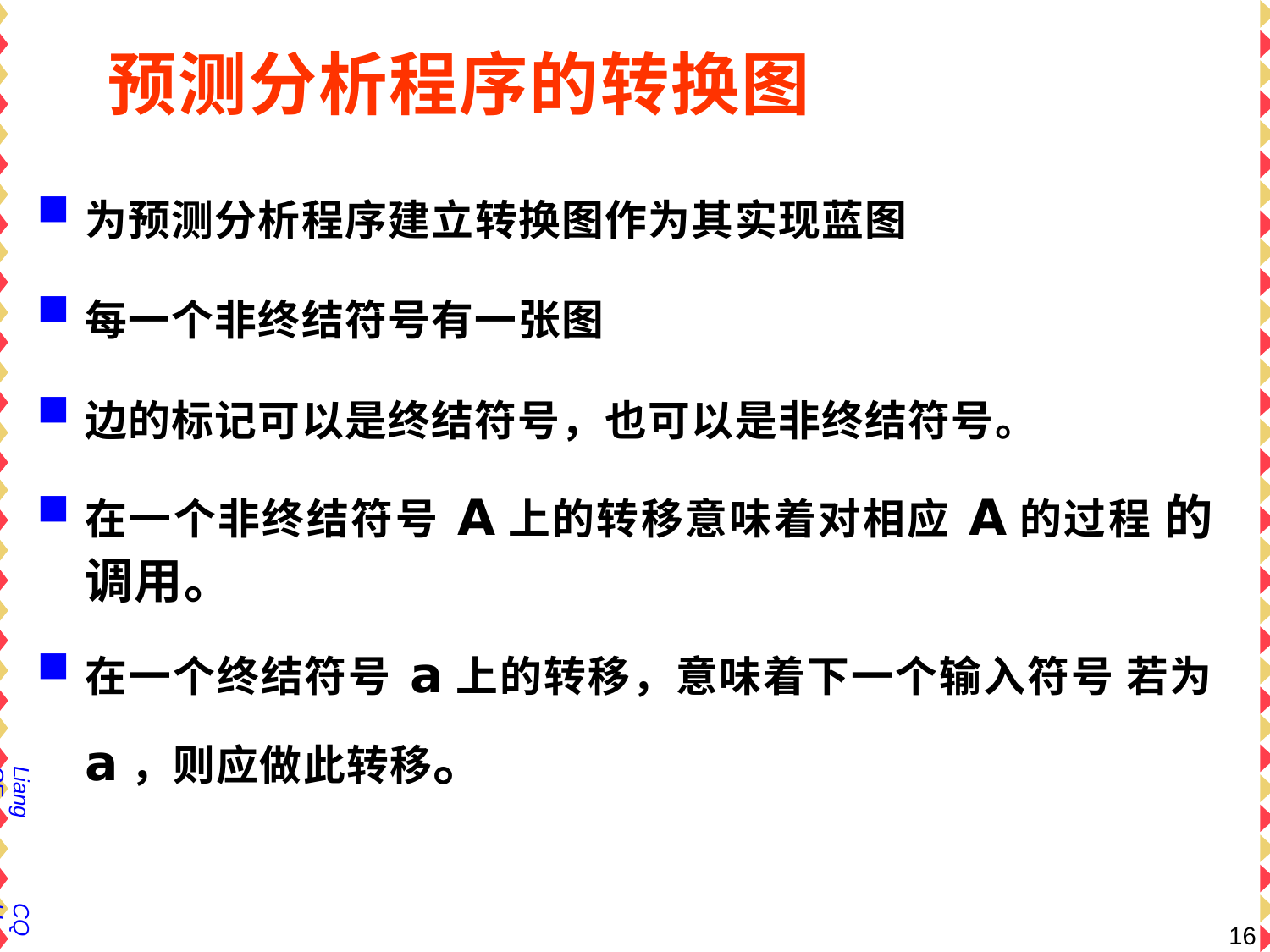

# 预测分析程序的转换图
为预测分析程序建立转换图作为其实现蓝图
每一个非终结符号有一张图
边的标记可以是终结符号，也可以是非终结符号。
在一个非终结符号A上的转移意味着对相应A的过程 的调用。
在一个终结符号a上的转移，意味着下一个输入符号 若为a，则应做此转移。
Liang GE
CQU
16